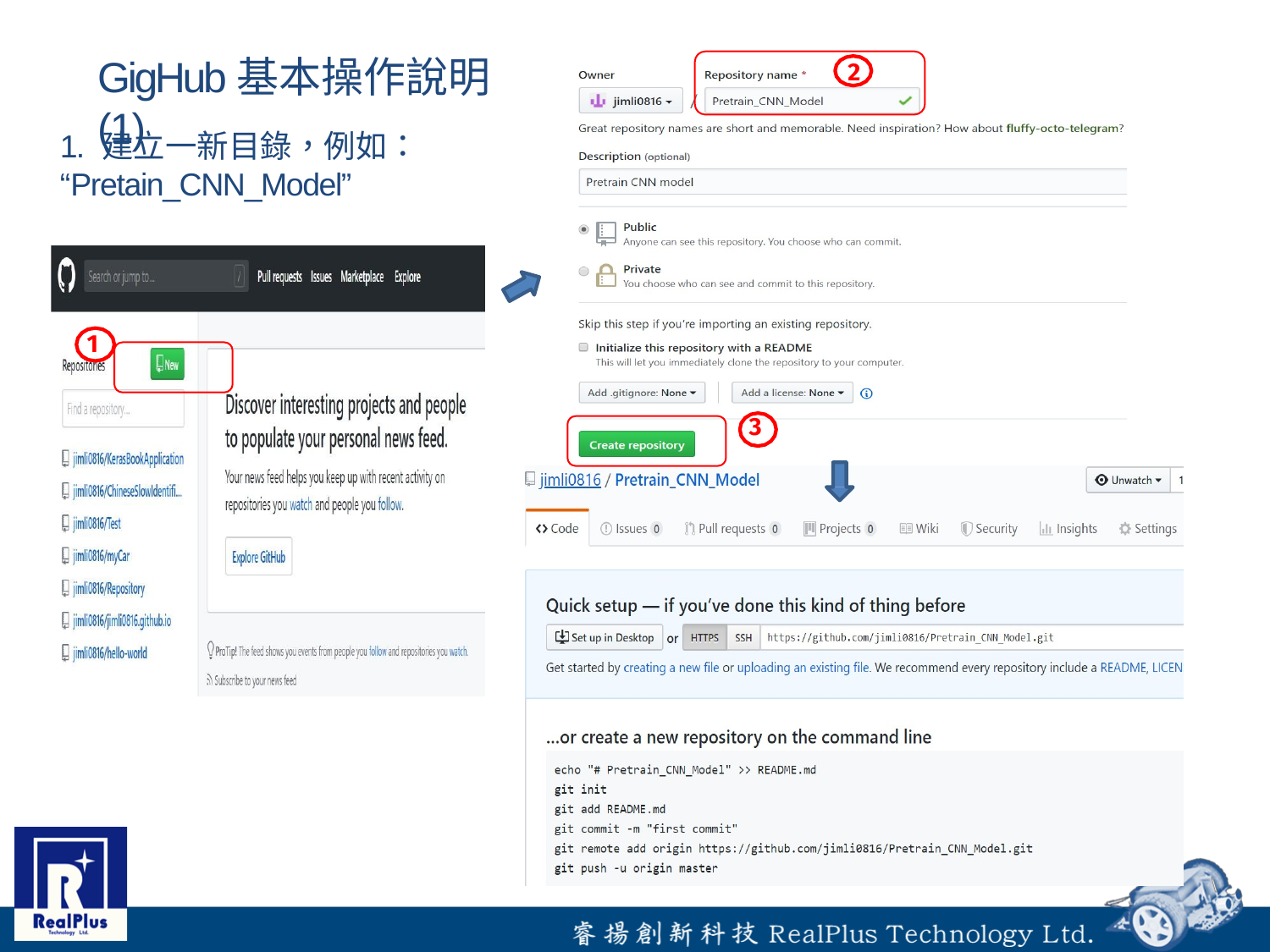

# GigHub基本操作說明(1)

2

1. 建立一新目錄，例如：
“Pretain_CNN_Model”

1

3